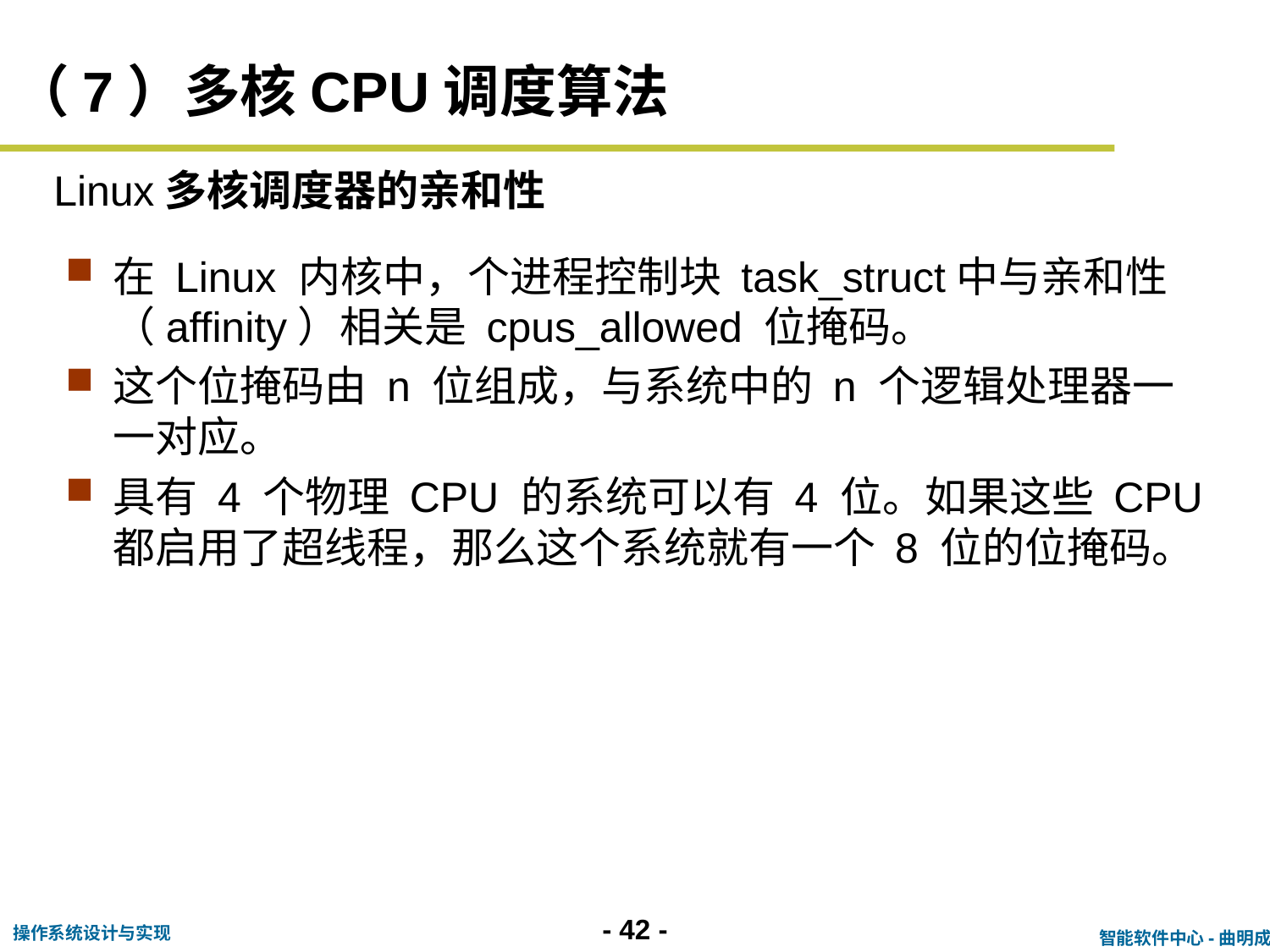

# （7）多核CPU调度算法
Linux多核调度器的亲和性
在 Linux 内核中，个进程控制块 task_struct中与亲和性（affinity）相关是 cpus_allowed 位掩码。
这个位掩码由 n 位组成，与系统中的 n 个逻辑处理器一一对应。
具有 4 个物理 CPU 的系统可以有 4 位。如果这些 CPU 都启用了超线程，那么这个系统就有一个 8 位的位掩码。